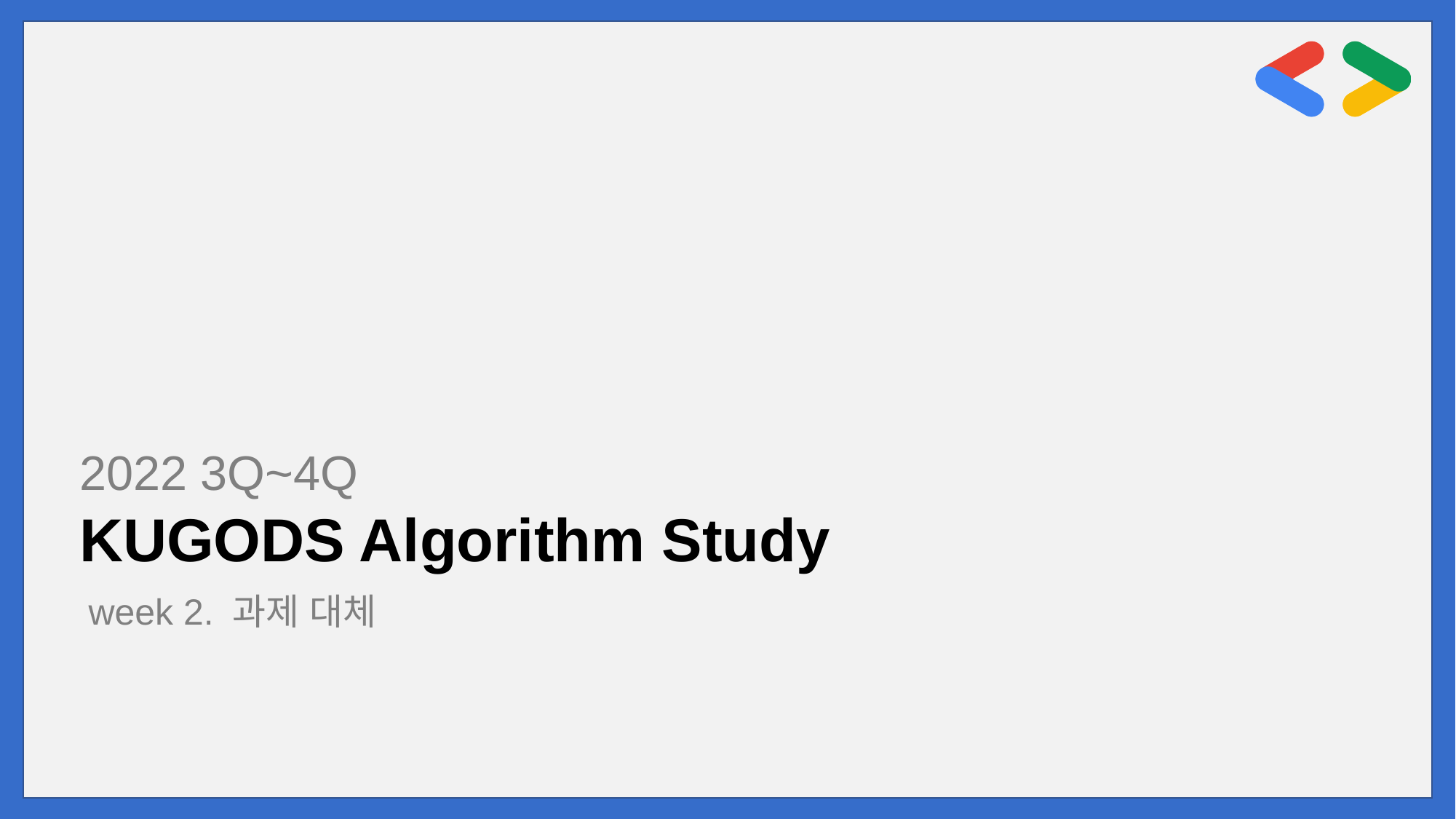

2022 3Q~4Q
KUGODS Algorithm Study
week 2. 과제 대체